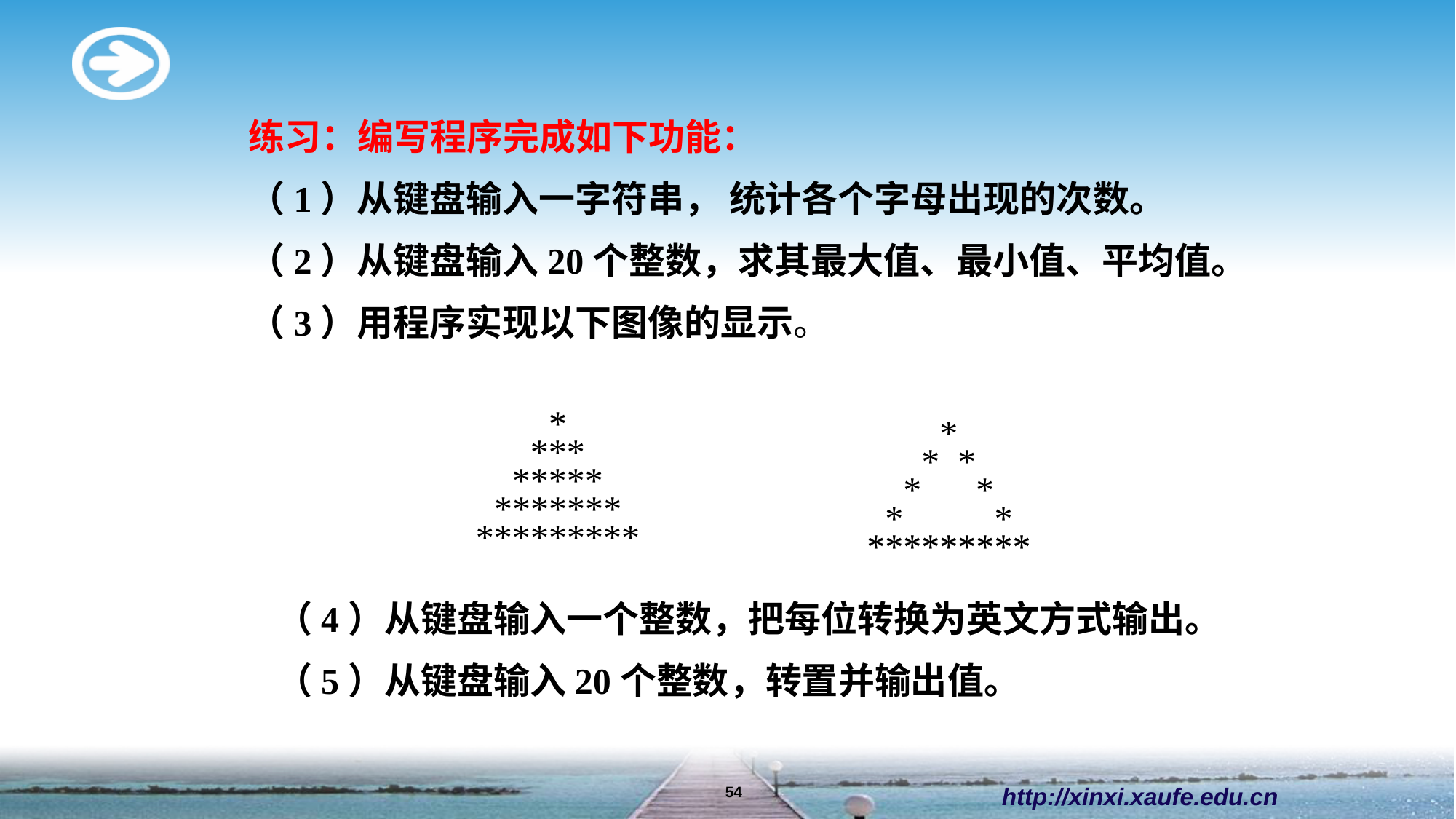

练习：编写程序完成如下功能：
（1）从键盘输入一字符串， 统计各个字母出现的次数。
（2）从键盘输入20个整数，求其最大值、最小值、平均值。
（3）用程序实现以下图像的显示。
                *
              ***
            *****
          *******
        *********
                *
              *  *
            *      *
          *          *
        *********
（4）从键盘输入一个整数，把每位转换为英文方式输出。
（5）从键盘输入20个整数，转置并输出值。
http://xinxi.xaufe.edu.cn
54